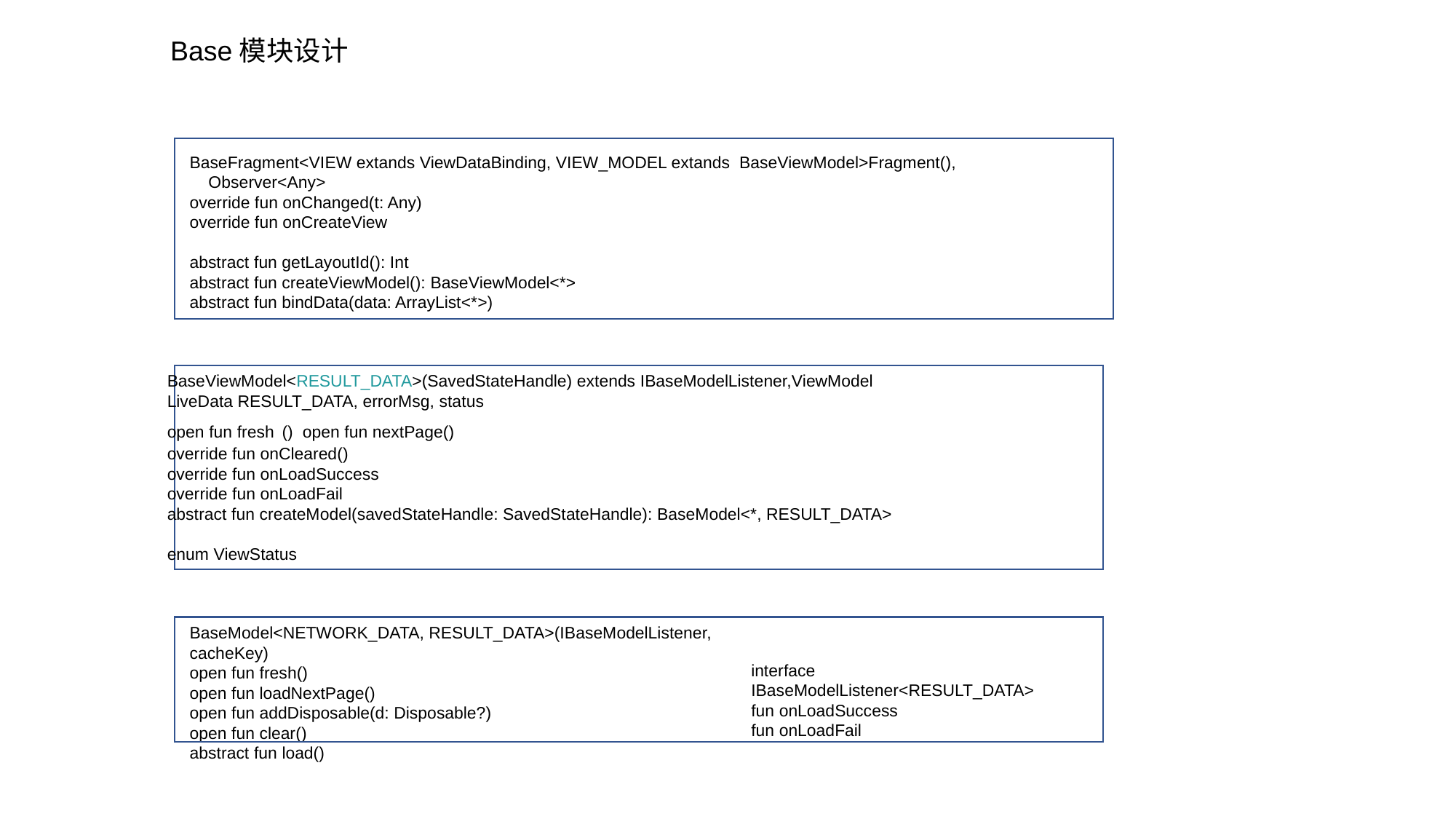

Base模块设计

BaseFragment<VIEW extands ViewDataBinding, VIEW_MODEL extands  BaseViewModel>Fragment(),
    Observer<Any>
override fun onChanged(t: Any)
override fun onCreateView

abstract fun getLayoutId(): Int
abstract fun createViewModel(): BaseViewModel<*>
abstract fun bindData(data: ArrayList<*>)
BaseViewModel<RESULT_DATA>(SavedStateHandle) extends IBaseModelListener,ViewModel
LiveData RESULT_DATA, errorMsg, status
open fun fresh ()  open fun nextPage()
override fun onCleared()
override fun onLoadSuccess
override fun onLoadFail
abstract fun createModel(savedStateHandle: SavedStateHandle): BaseModel<*, RESULT_DATA>

enum ViewStatus

BaseModel<NETWORK_DATA, RESULT_DATA>(IBaseModelListener,  cacheKey)
open fun fresh()
open fun loadNextPage()
open fun addDisposable(d: Disposable?)
open fun clear()
abstract fun load()
interface IBaseModelListener<RESULT_DATA>
fun onLoadSuccess
fun onLoadFail